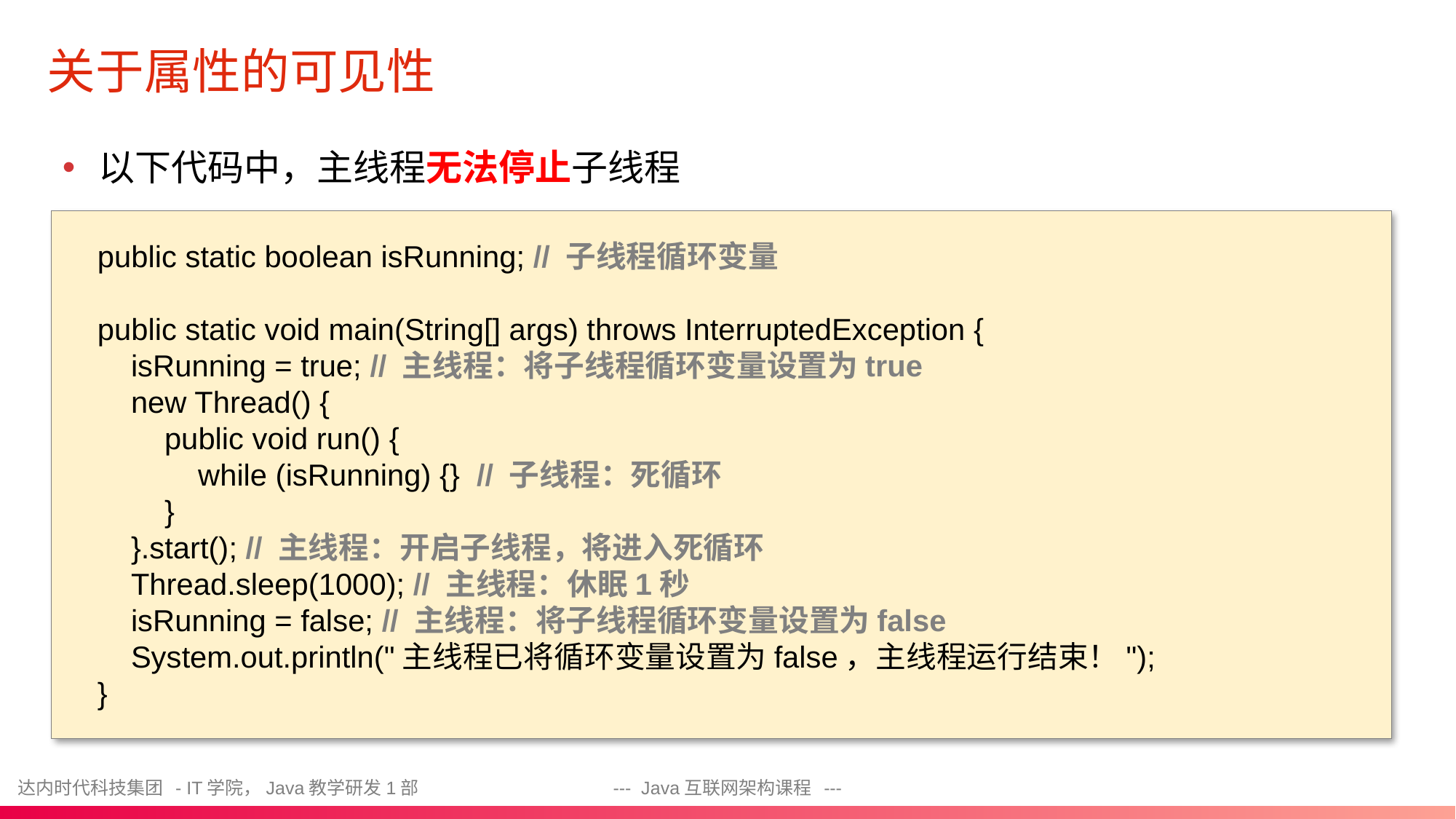

# 关于属性的可见性
以下代码中，主线程无法停止子线程

public static boolean isRunning; // 子线程循环变量

public static void main(String[] args) throws InterruptedException {
    isRunning = true; // 主线程：将子线程循环变量设置为true
    new Thread() {
        public void run() {
            while (isRunning) {}  // 子线程：死循环
        }
    }.start(); // 主线程：开启子线程，将进入死循环
    Thread.sleep(1000); // 主线程：休眠1秒
    isRunning = false; // 主线程：将子线程循环变量设置为false
    System.out.println("主线程已将循环变量设置为false，主线程运行结束！");
}